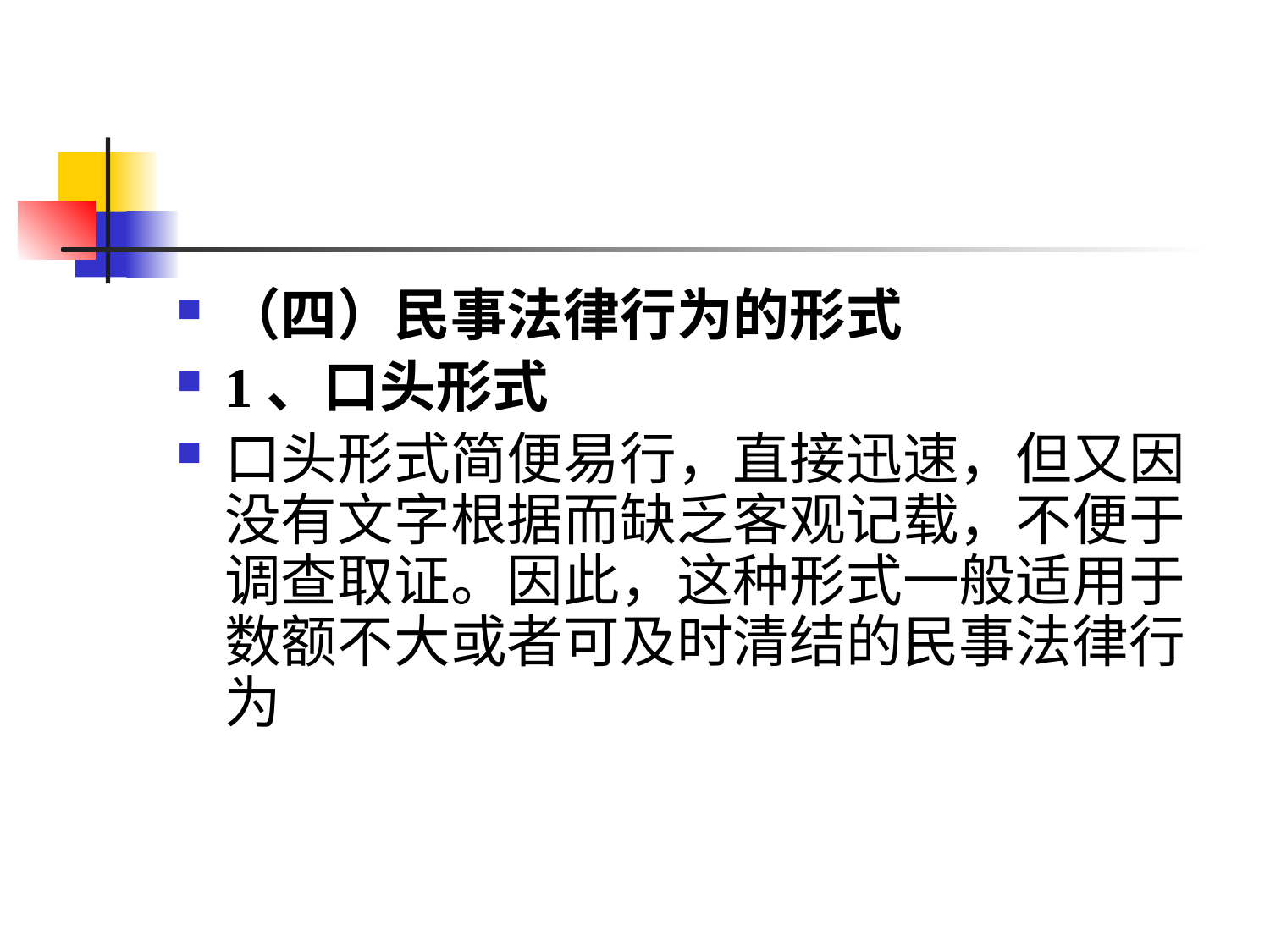

#
（四）民事法律行为的形式
1、口头形式
口头形式简便易行，直接迅速，但又因没有文字根据而缺乏客观记载，不便于调查取证。因此，这种形式一般适用于数额不大或者可及时清结的民事法律行为